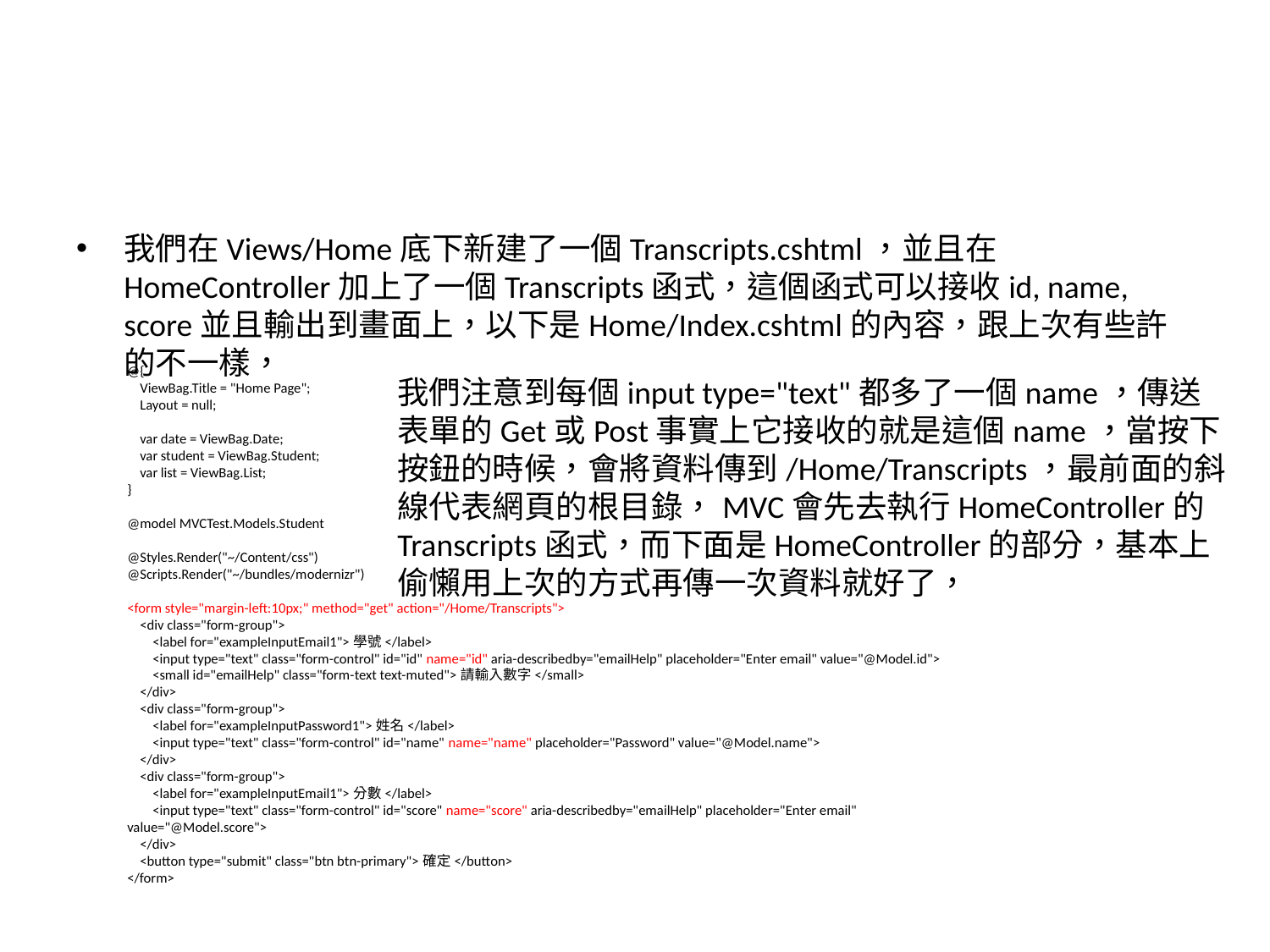

#
我們在Views/Home底下新建了一個Transcripts.cshtml，並且在HomeController加上了一個Transcripts函式，這個函式可以接收id, name, score並且輸出到畫面上，以下是Home/Index.cshtml的內容，跟上次有些許的不一樣，
@{
    ViewBag.Title = "Home Page";
    Layout = null;

    var date = ViewBag.Date;
    var student = ViewBag.Student;
    var list = ViewBag.List;
}

@model MVCTest.Models.Student

@Styles.Render("~/Content/css")
@Scripts.Render("~/bundles/modernizr")

<form style="margin-left:10px;" method="get" action="/Home/Transcripts">
    <div class="form-group">
        <label for="exampleInputEmail1">學號</label>
        <input type="text" class="form-control" id="id" name="id" aria-describedby="emailHelp" placeholder="Enter email" value="@Model.id">
        <small id="emailHelp" class="form-text text-muted">請輸入數字</small>
    </div>
    <div class="form-group">
        <label for="exampleInputPassword1">姓名</label>
        <input type="text" class="form-control" id="name" name="name" placeholder="Password" value="@Model.name">
    </div>
    <div class="form-group">
        <label for="exampleInputEmail1">分數</label>
        <input type="text" class="form-control" id="score" name="score" aria-describedby="emailHelp" placeholder="Enter email" value="@Model.score">
    </div>
    <button type="submit" class="btn btn-primary">確定</button>
</form>
我們注意到每個input type="text"都多了一個name，傳送表單的Get或Post事實上它接收的就是這個name，當按下按鈕的時候，會將資料傳到/Home/Transcripts，最前面的斜線代表網頁的根目錄，MVC會先去執行HomeController的Transcripts函式，而下面是HomeController的部分，基本上偷懶用上次的方式再傳一次資料就好了，